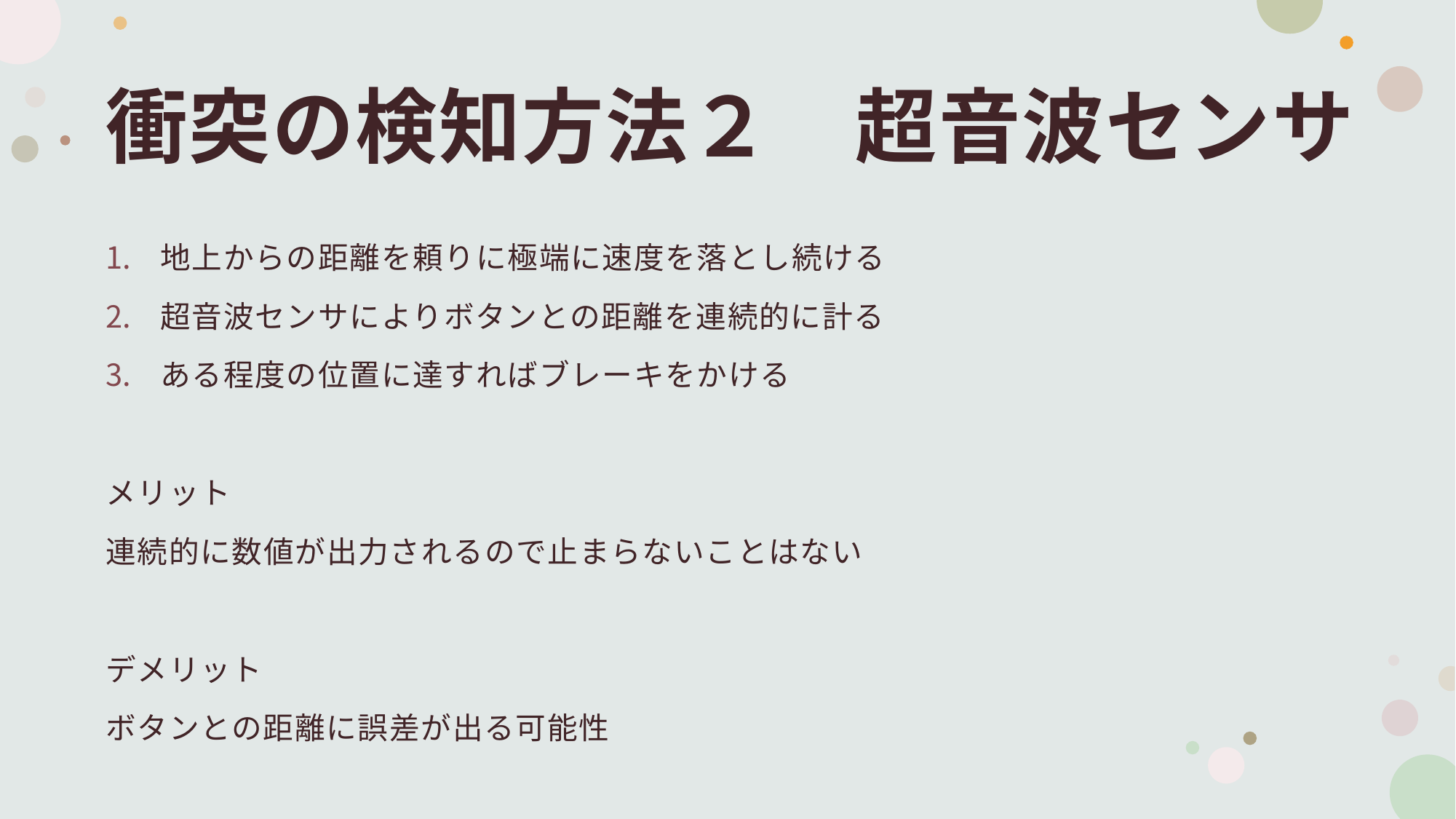

# 衝突の検知方法２　超音波センサ
地上からの距離を頼りに極端に速度を落とし続ける
超音波センサによりボタンとの距離を連続的に計る
ある程度の位置に達すればブレーキをかける

メリット
連続的に数値が出力されるので止まらないことはない

デメリット
ボタンとの距離に誤差が出る可能性